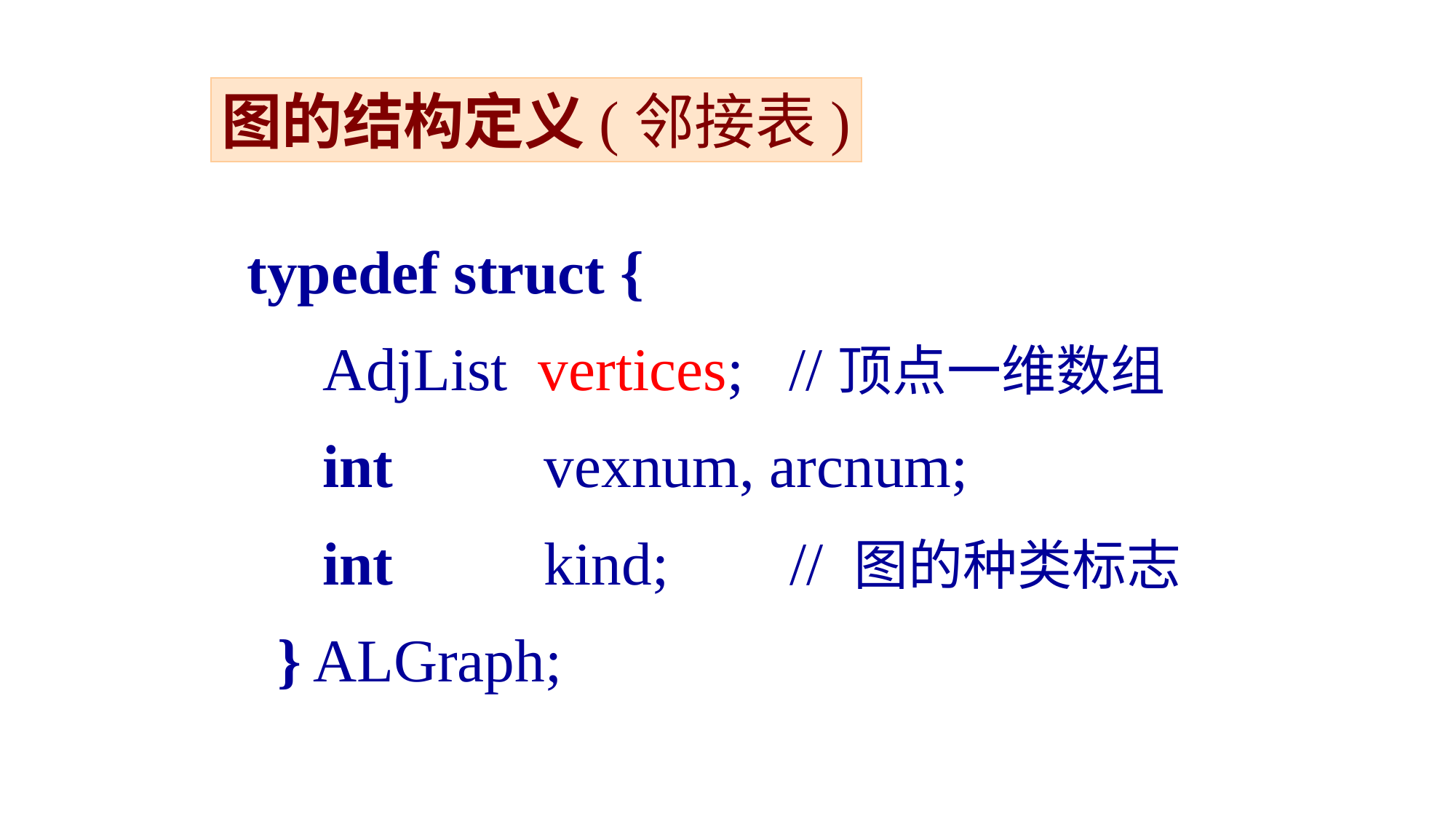

图的结构定义(邻接表)
typedef struct {
     AdjList  vertices;   //顶点一维数组
     int          vexnum, arcnum;
     int          kind;        // 图的种类标志
  } ALGraph;